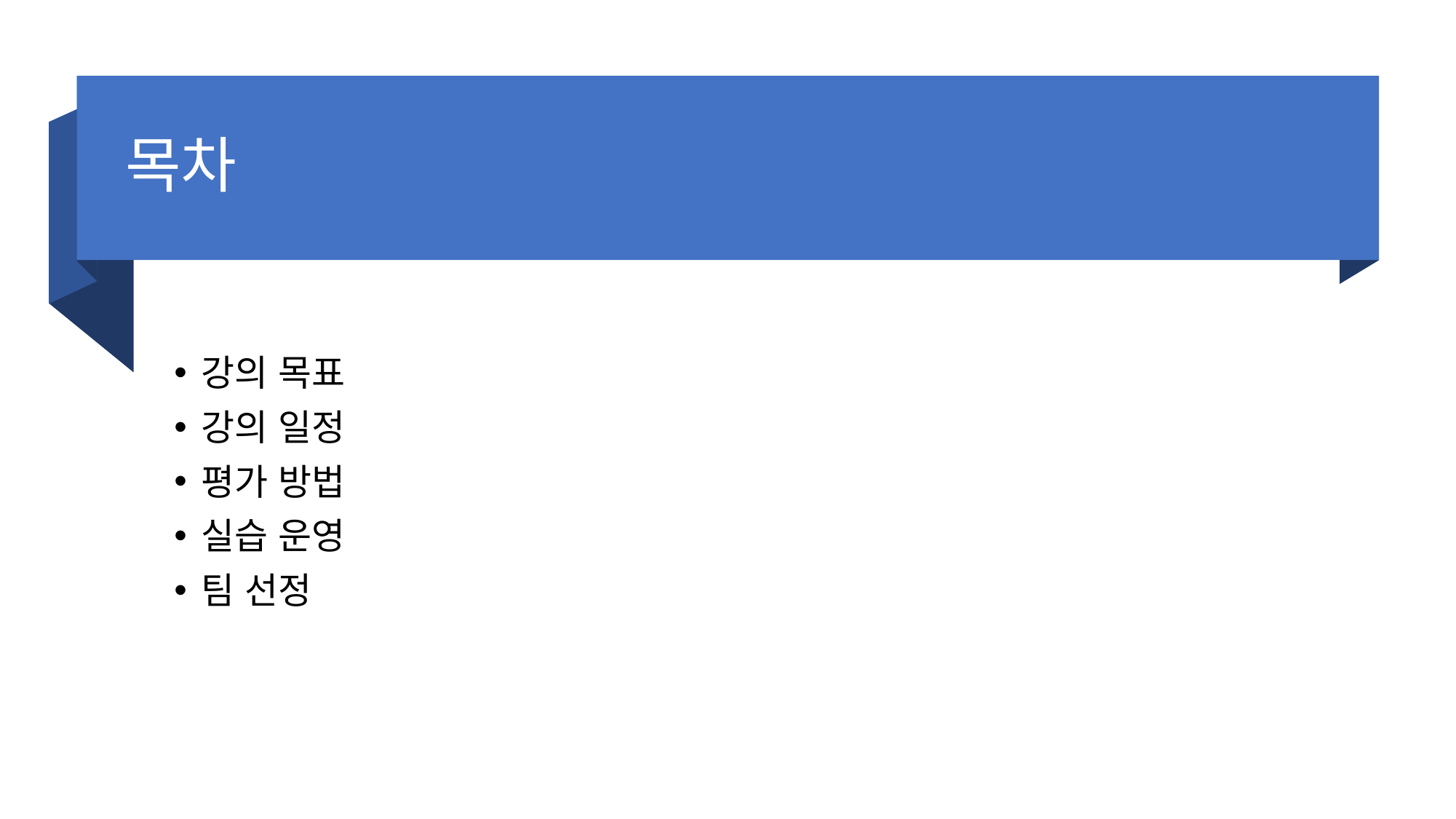

# 목차

강의 목표
강의 일정
평가 방법
실습 운영
팀 선정